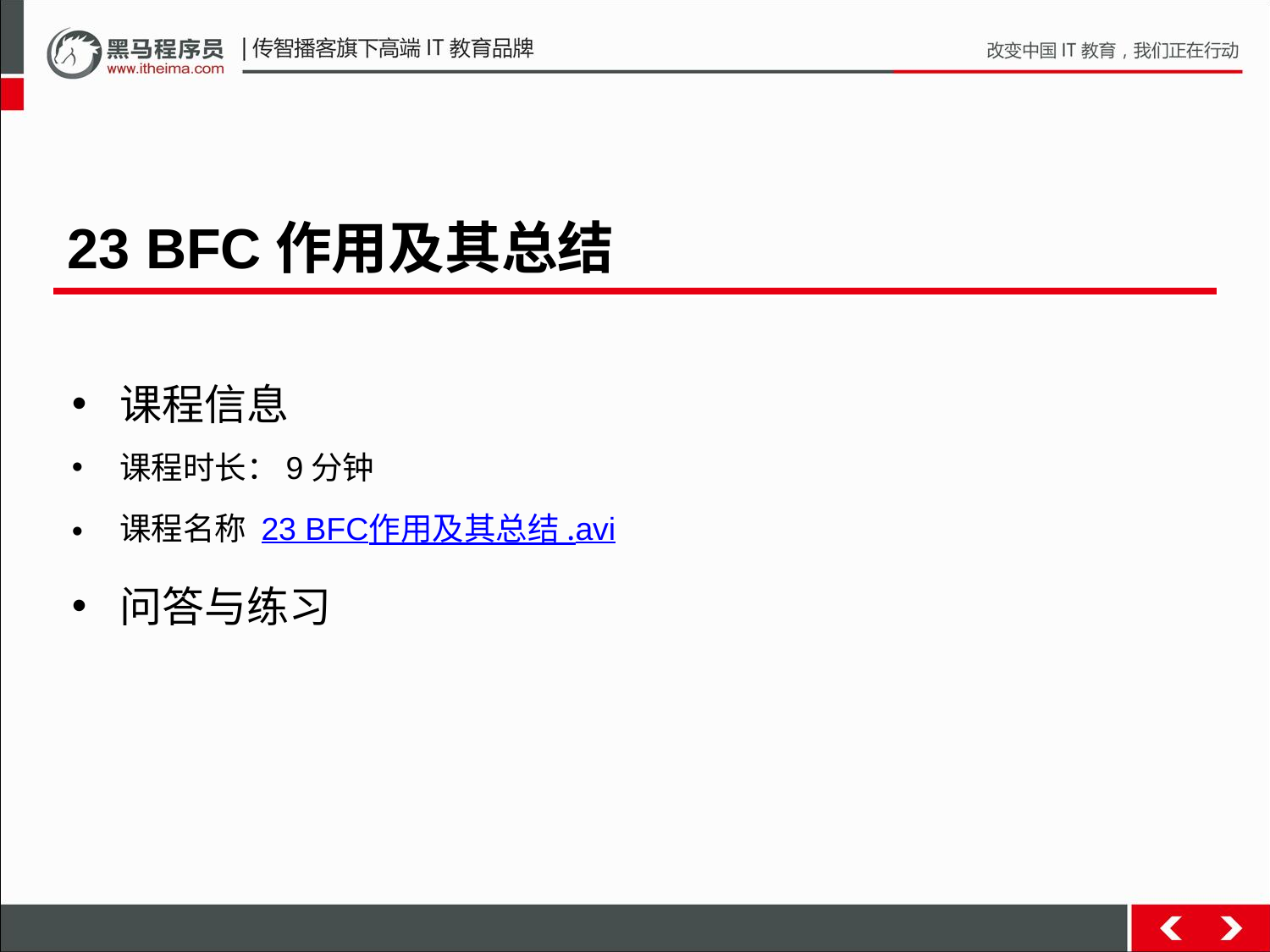

23 BFC作用及其总结
课程信息
课程时长：9分钟
课程名称 23 BFC作用及其总结 .avi
问答与练习